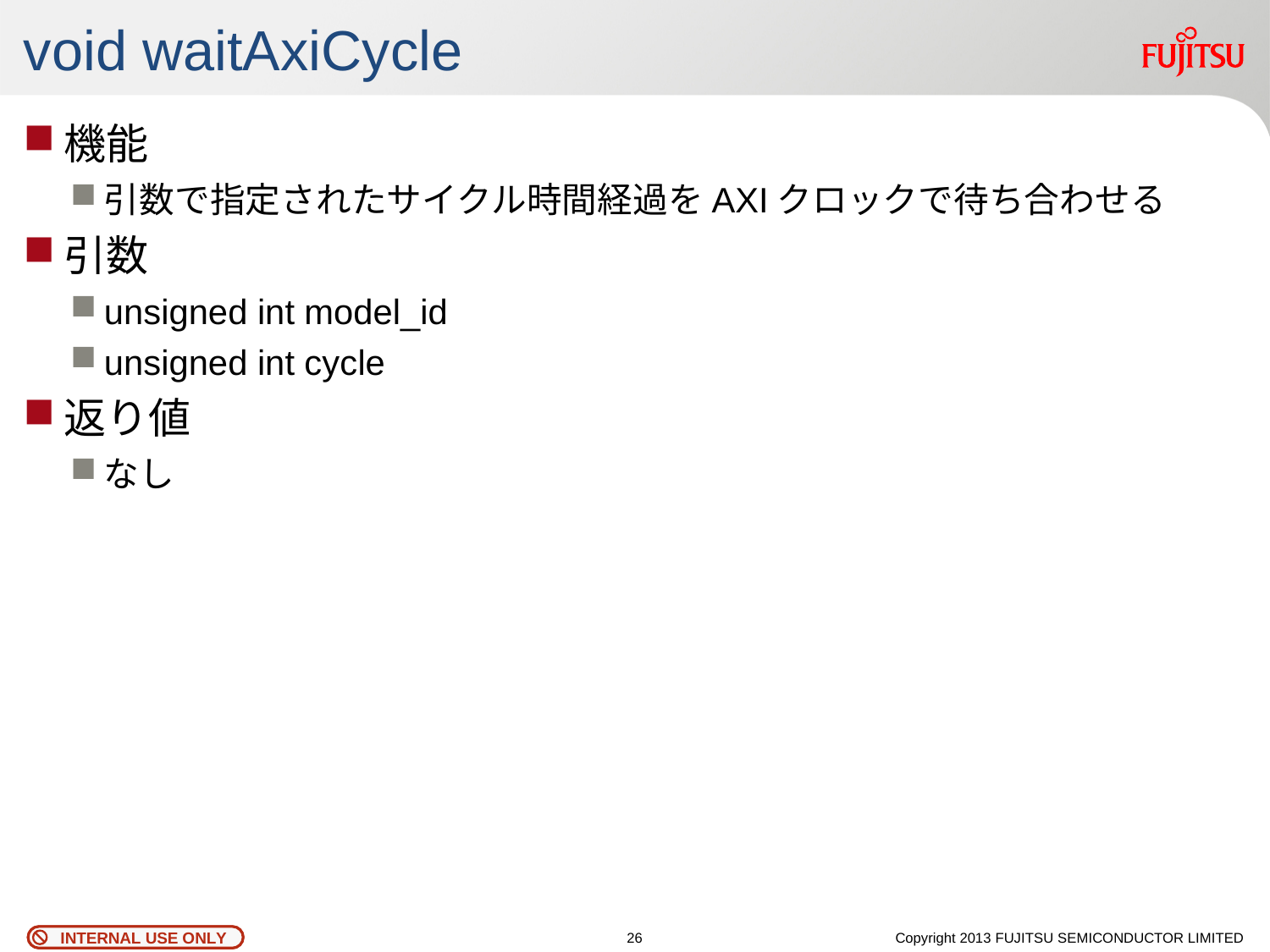

# void waitAxiCycle
機能
引数で指定されたサイクル時間経過をAXIクロックで待ち合わせる
引数
unsigned int model_id
unsigned int cycle
返り値
なし

26
Copyright 2013 FUJITSU SEMICONDUCTOR LIMITED